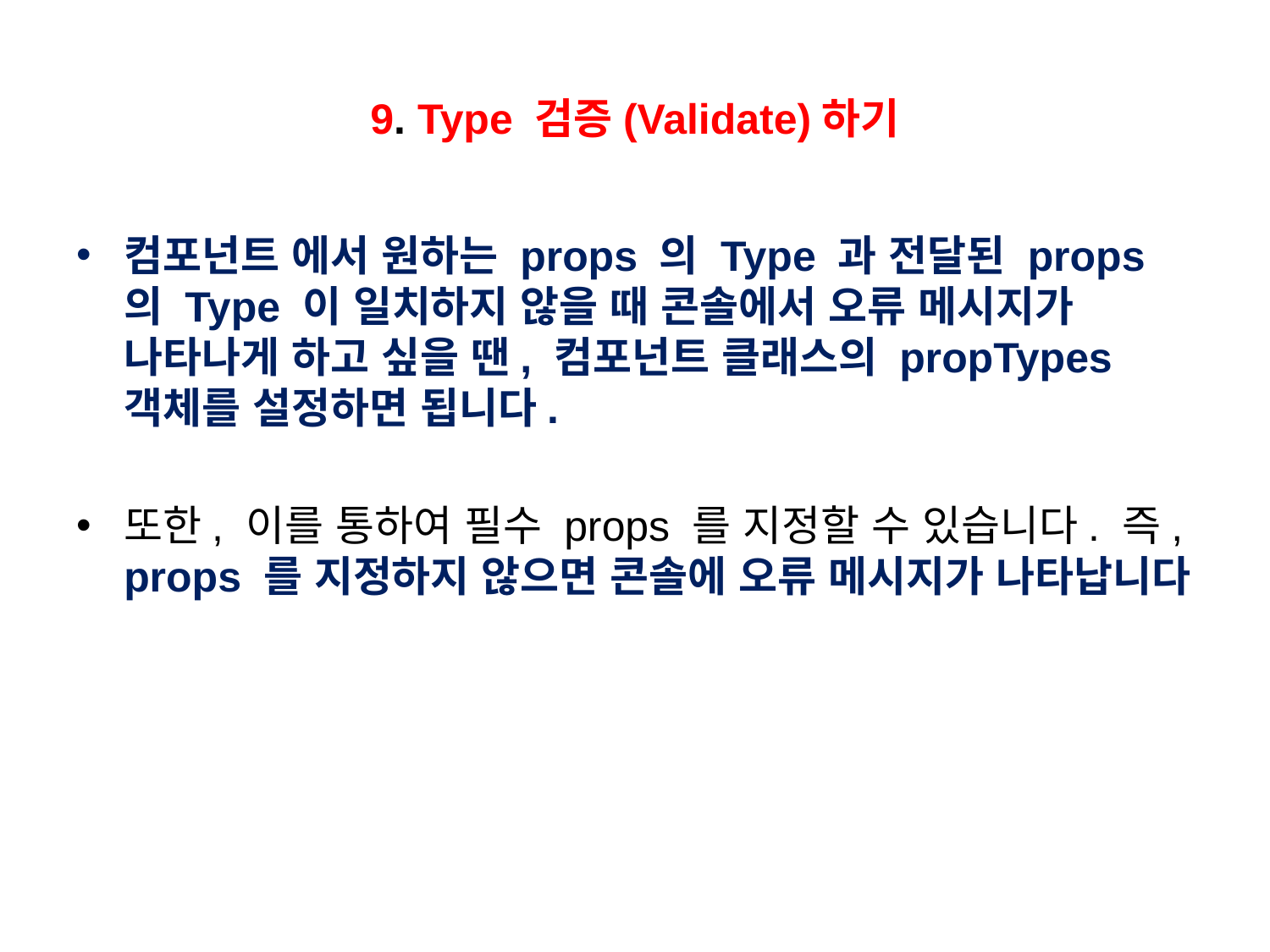

# 9. Type 검증(Validate)하기
컴포넌트 에서 원하는 props 의 Type 과 전달된 props 의 Type 이 일치하지 않을 때 콘솔에서 오류 메시지가 나타나게 하고 싶을 땐, 컴포넌트 클래스의 propTypes 객체를 설정하면 됩니다.

또한, 이를 통하여 필수 props 를 지정할 수 있습니다. 즉, props 를 지정하지 않으면 콘솔에 오류 메시지가 나타납니다